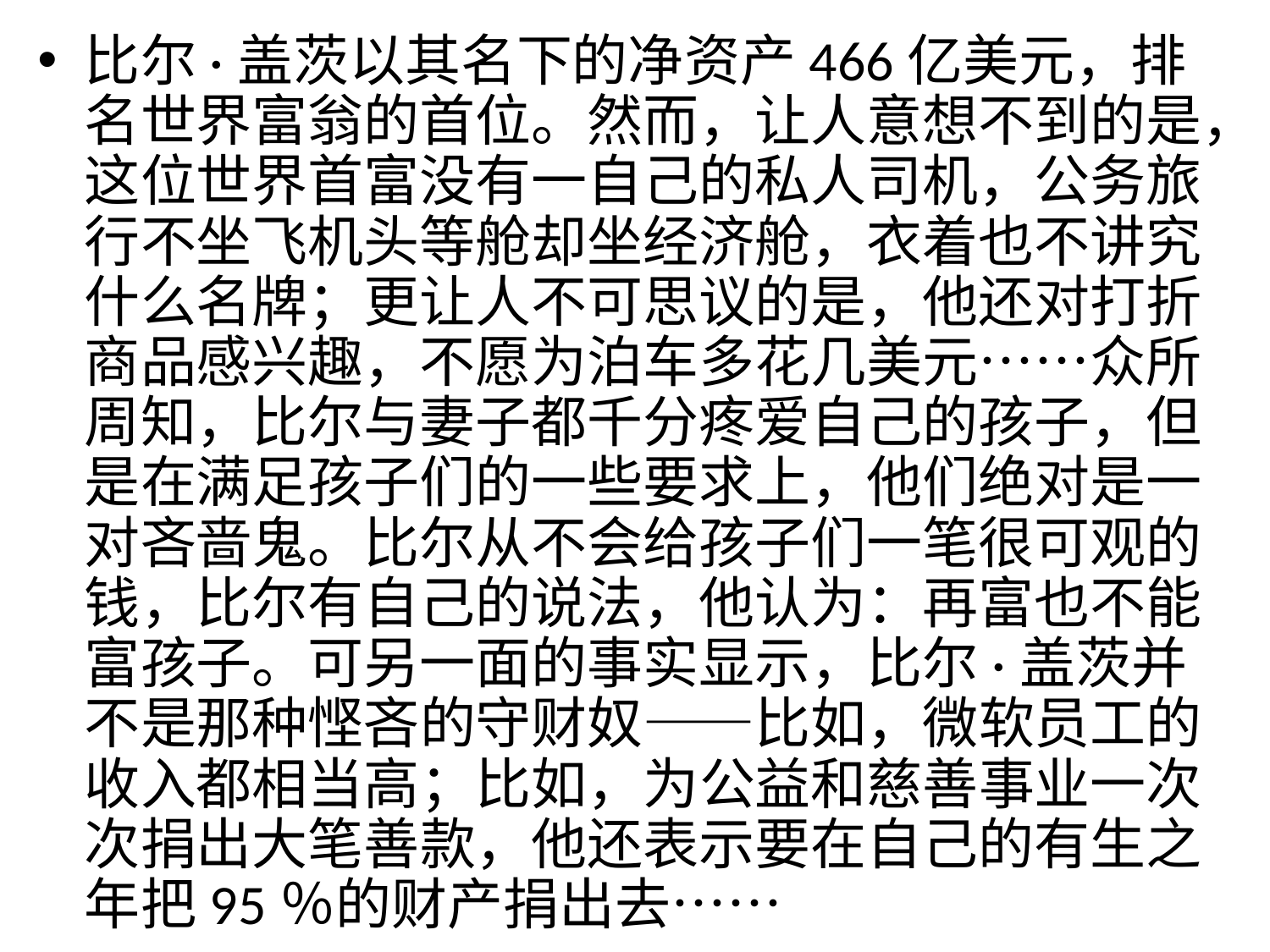

比尔·盖茨以其名下的净资产466亿美元，排名世界富翁的首位。然而，让人意想不到的是，这位世界首富没有一自己的私人司机，公务旅行不坐飞机头等舱却坐经济舱，衣着也不讲究什么名牌；更让人不可思议的是，他还对打折商品感兴趣，不愿为泊车多花几美元……众所周知，比尔与妻子都千分疼爱自己的孩子，但是在满足孩子们的一些要求上，他们绝对是一对吝啬鬼。比尔从不会给孩子们一笔很可观的钱，比尔有自己的说法，他认为：再富也不能富孩子。可另一面的事实显示，比尔·盖茨并不是那种悭吝的守财奴——比如，微软员工的收入都相当高；比如，为公益和慈善事业一次次捐出大笔善款，他还表示要在自己的有生之年把95％的财产捐出去……